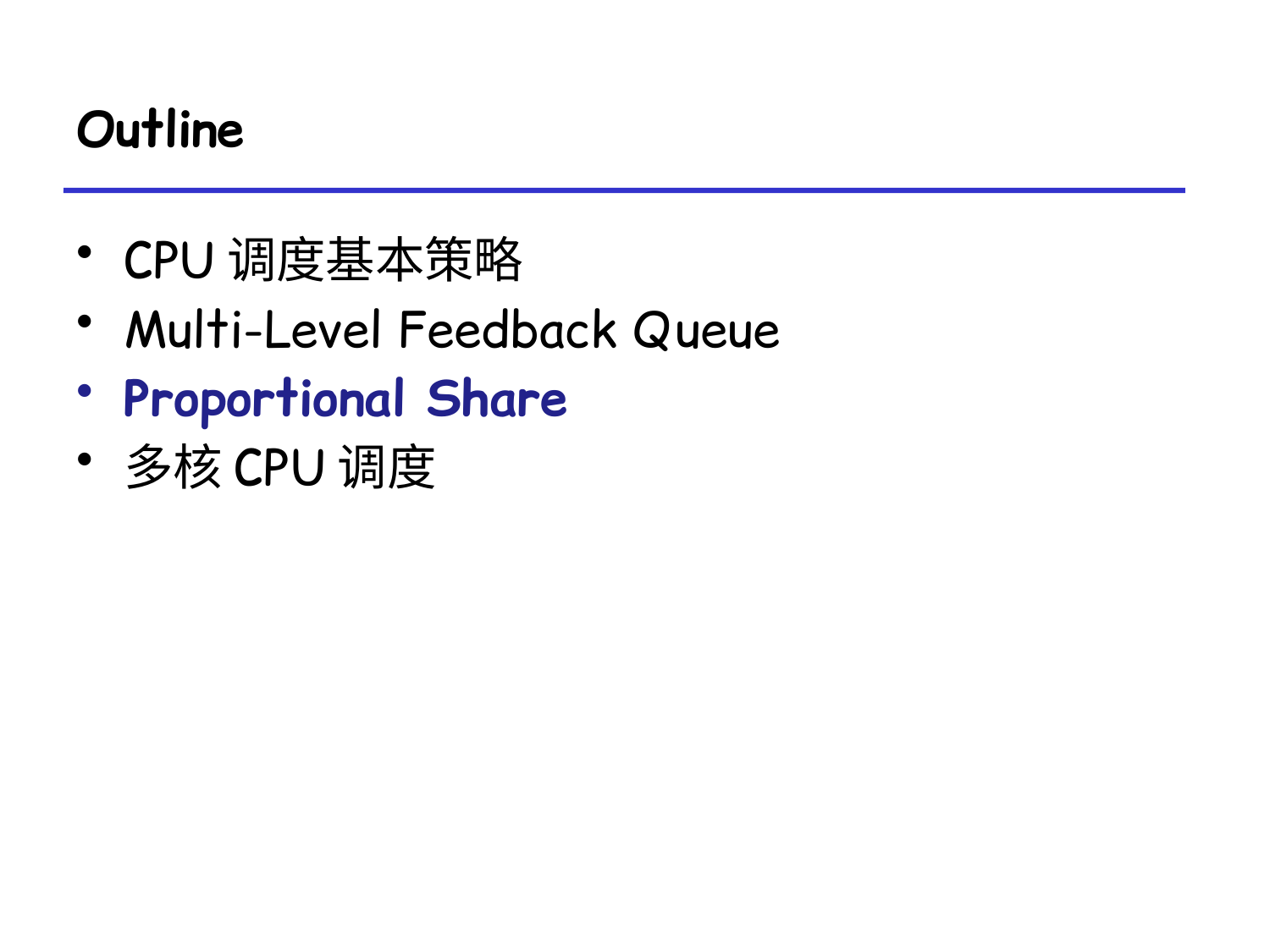

# Outline
CPU调度基本策略
Multi-Level Feedback Queue
Proportional Share
多核CPU调度
40